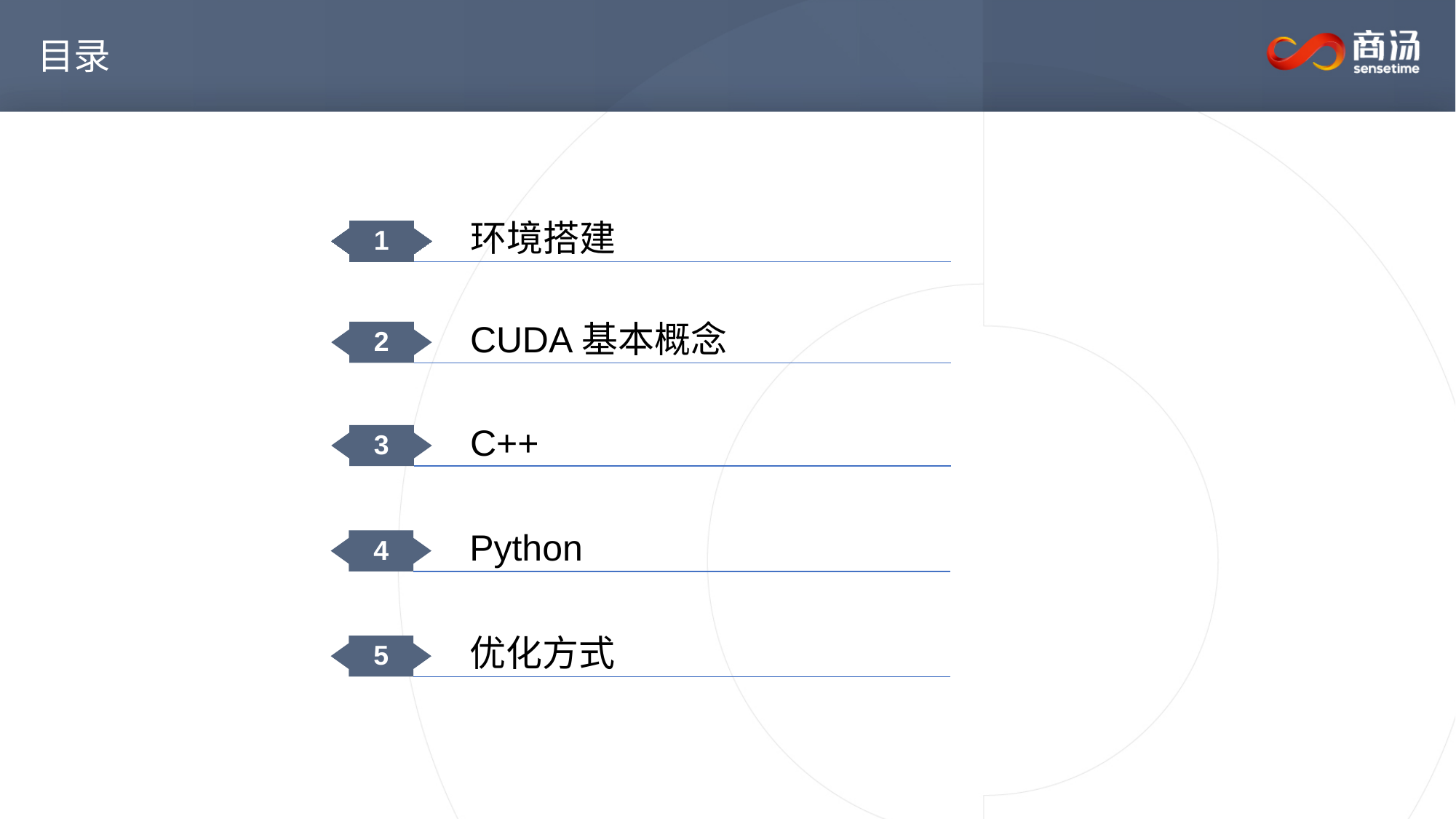

目录

环境搭建
1

CUDA基本概念
2

C++
3

Python
4

优化方式
5